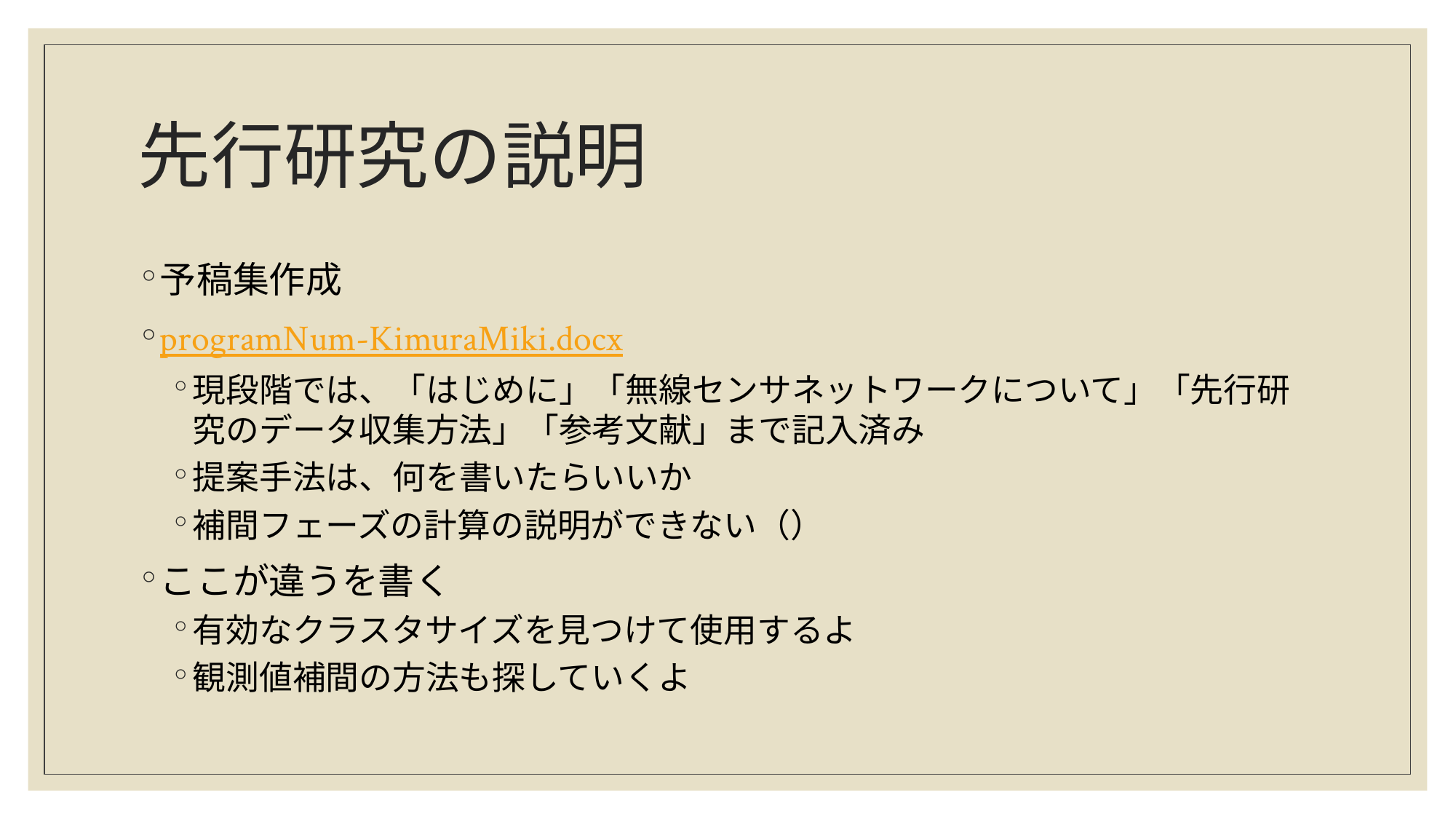

# 先行研究の説明
予稿集作成
programNum-KimuraMiki.docx
現段階では、「はじめに」「無線センサネットワークについて」「先行研究のデータ収集方法」「参考文献」まで記入済み
提案手法は、何を書いたらいいか
補間フェーズの計算の説明ができない（）
ここが違うを書く
有効なクラスタサイズを見つけて使用するよ
観測値補間の方法も探していくよ